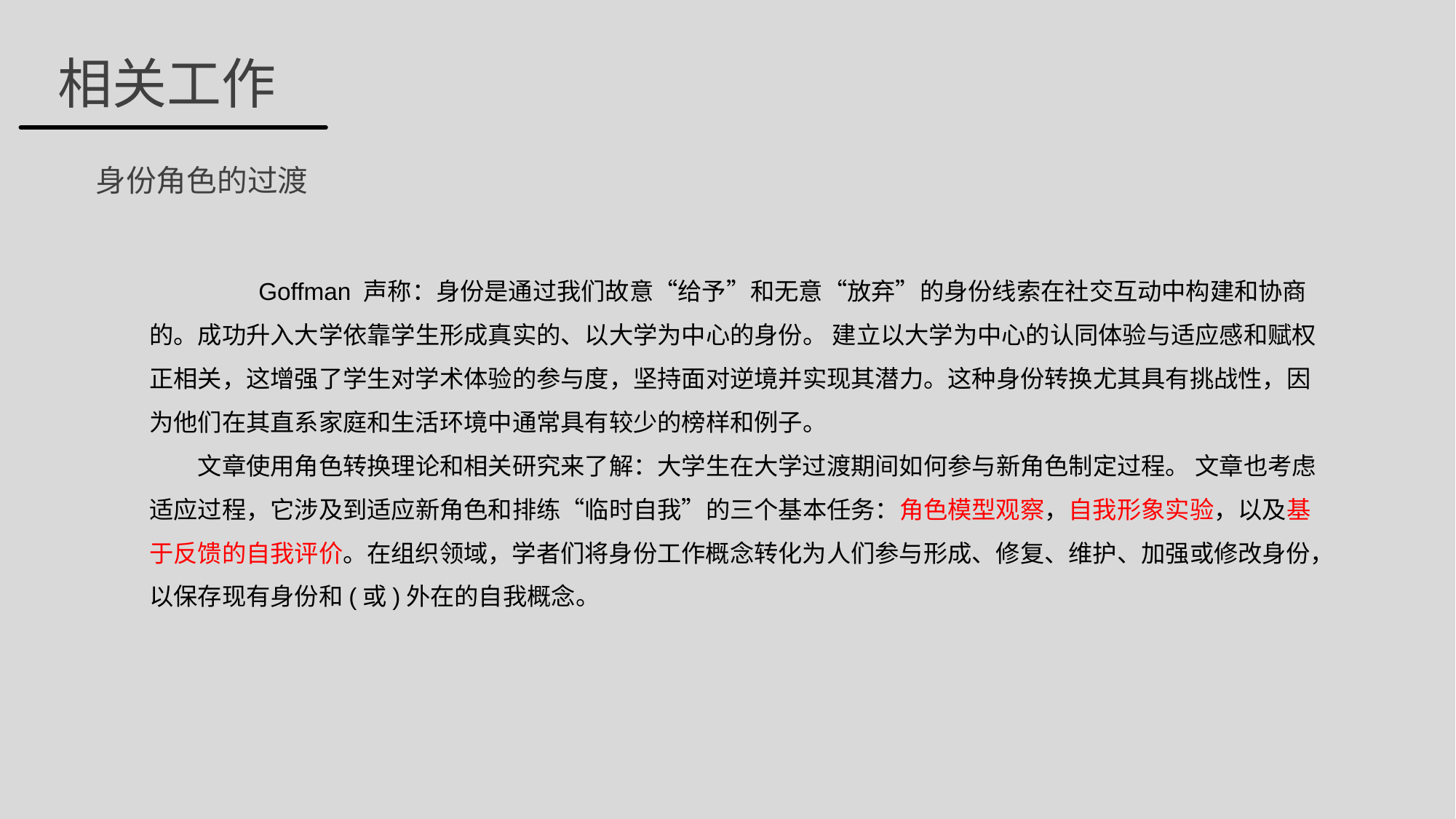

相关工作
身份角色的过渡
	Goffman 声称：身份是通过我们故意“给予”和无意“放弃”的身份线索在社交互动中构建和协商的。成功升入大学依靠学生形成真实的、以大学为中心的身份。 建立以大学为中心的认同体验与适应感和赋权正相关，这增强了学生对学术体验的参与度，坚持面对逆境并实现其潜力。这种身份转换尤其具有挑战性，因为他们在其直系家庭和生活环境中通常具有较少的榜样和例子。
　　文章使用角色转换理论和相关研究来了解：大学生在大学过渡期间如何参与新角色制定过程。 文章也考虑适应过程，它涉及到适应新角色和排练“临时自我”的三个基本任务：角色模型观察，自我形象实验，以及基于反馈的自我评价。在组织领域，学者们将身份工作概念转化为人们参与形成、修复、维护、加强或修改身份，以保存现有身份和(或)外在的自我概念。